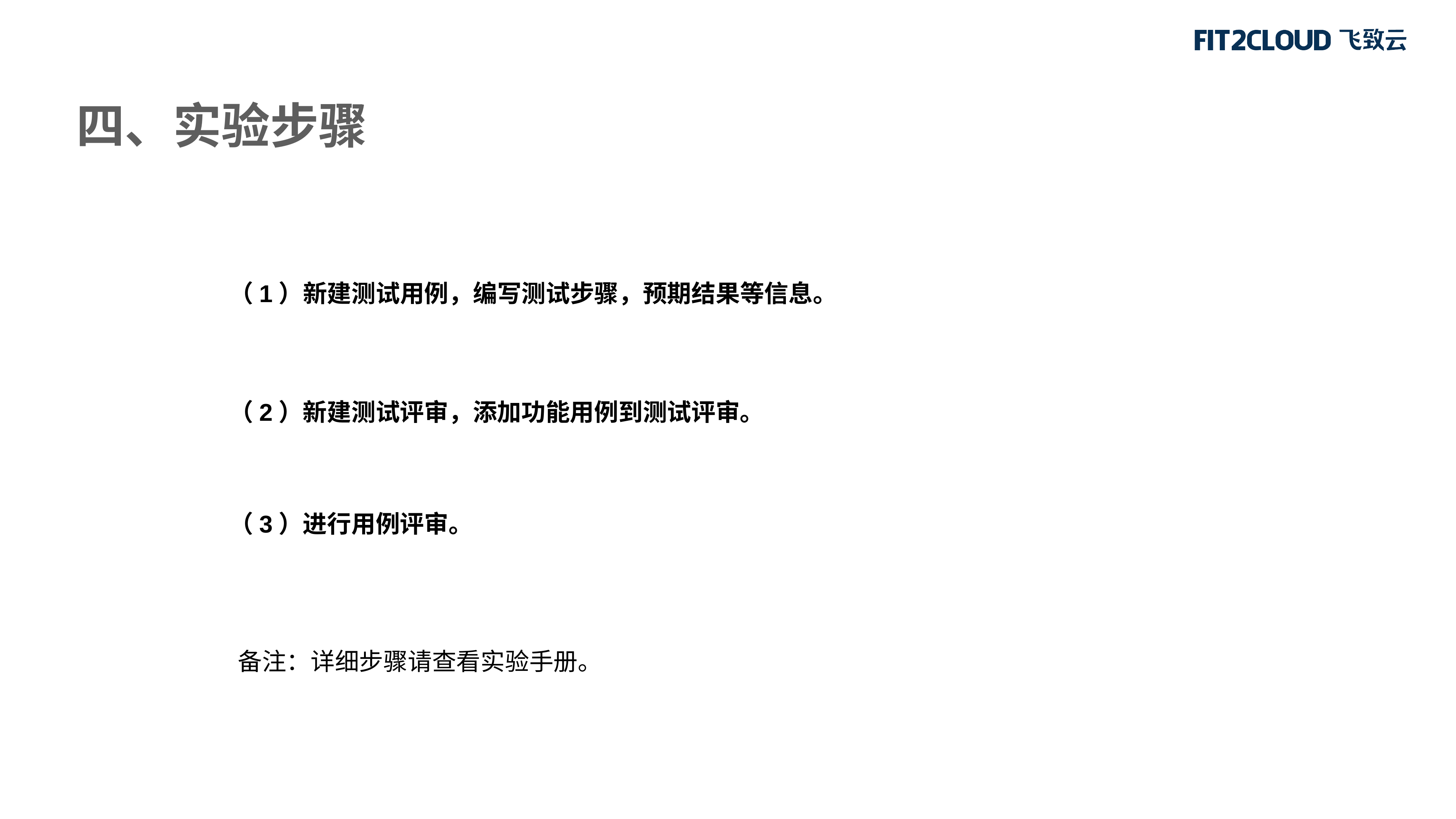

四、实验步骤
（1）新建测试用例，编写测试步骤，预期结果等信息。
（2）新建测试评审，添加功能用例到测试评审。
（3）进行用例评审。
备注：详细步骤请查看实验手册。